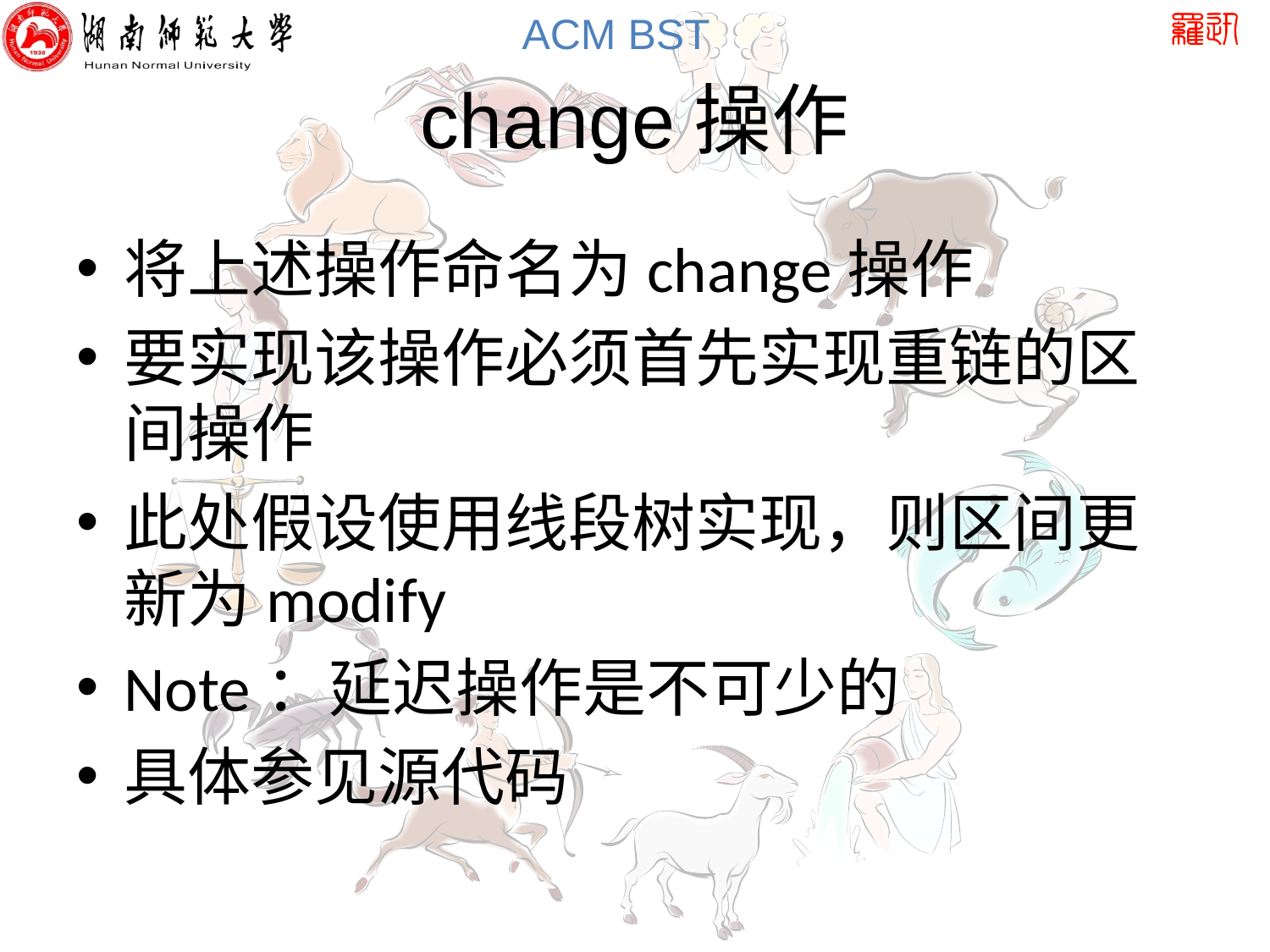

# change操作
将上述操作命名为change操作
要实现该操作必须首先实现重链的区间操作
此处假设使用线段树实现，则区间更新为modify
Note：延迟操作是不可少的
具体参见源代码